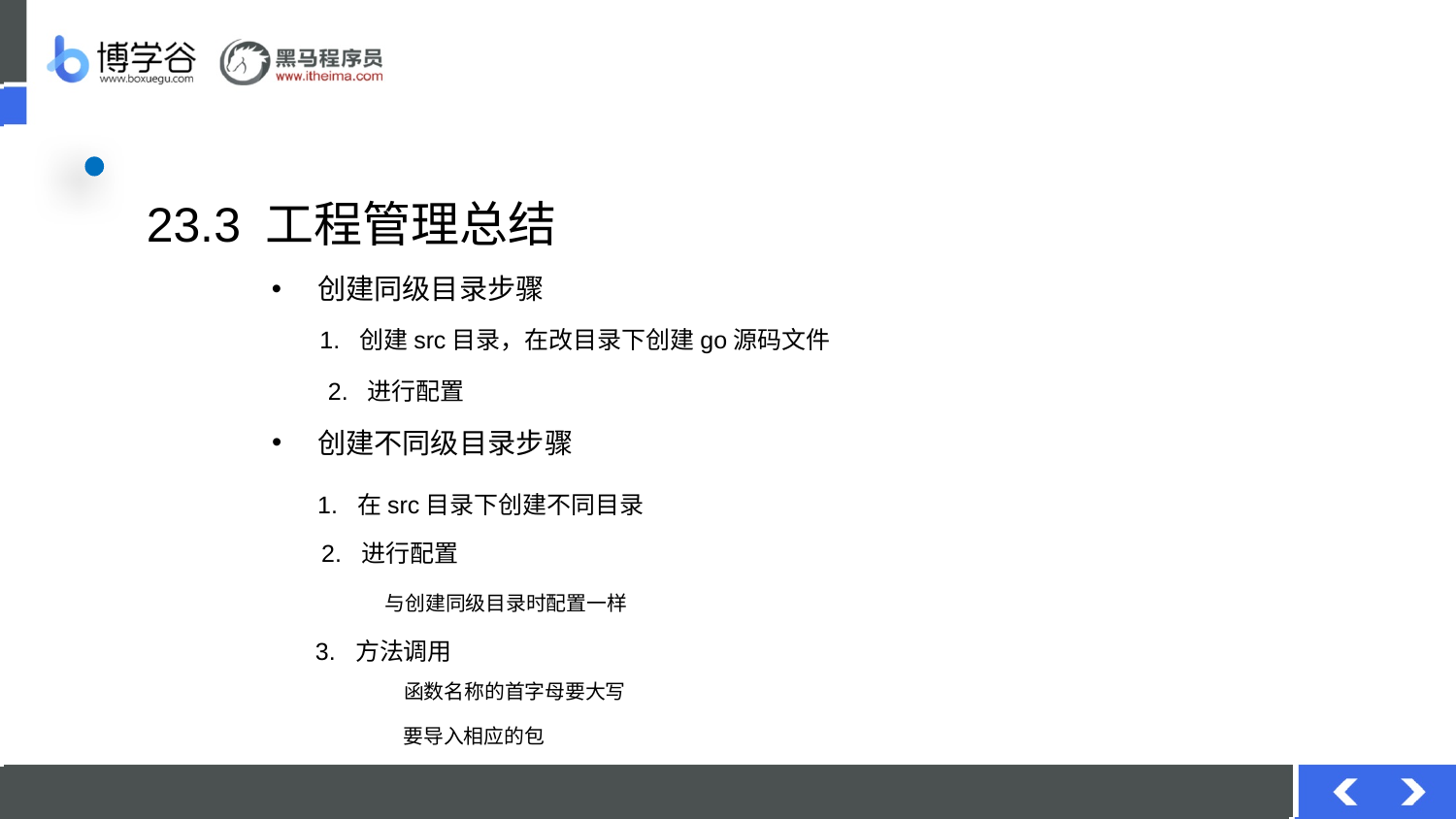

# 23.3 工程管理总结
创建同级目录步骤
1.  创建src目录，在改目录下创建go源码文件
2.  进行配置
创建不同级目录步骤
 1.  在src目录下创建不同目录
2.  进行配置
与创建同级目录时配置一样
3.  方法调用
函数名称的首字母要大写
要导入相应的包